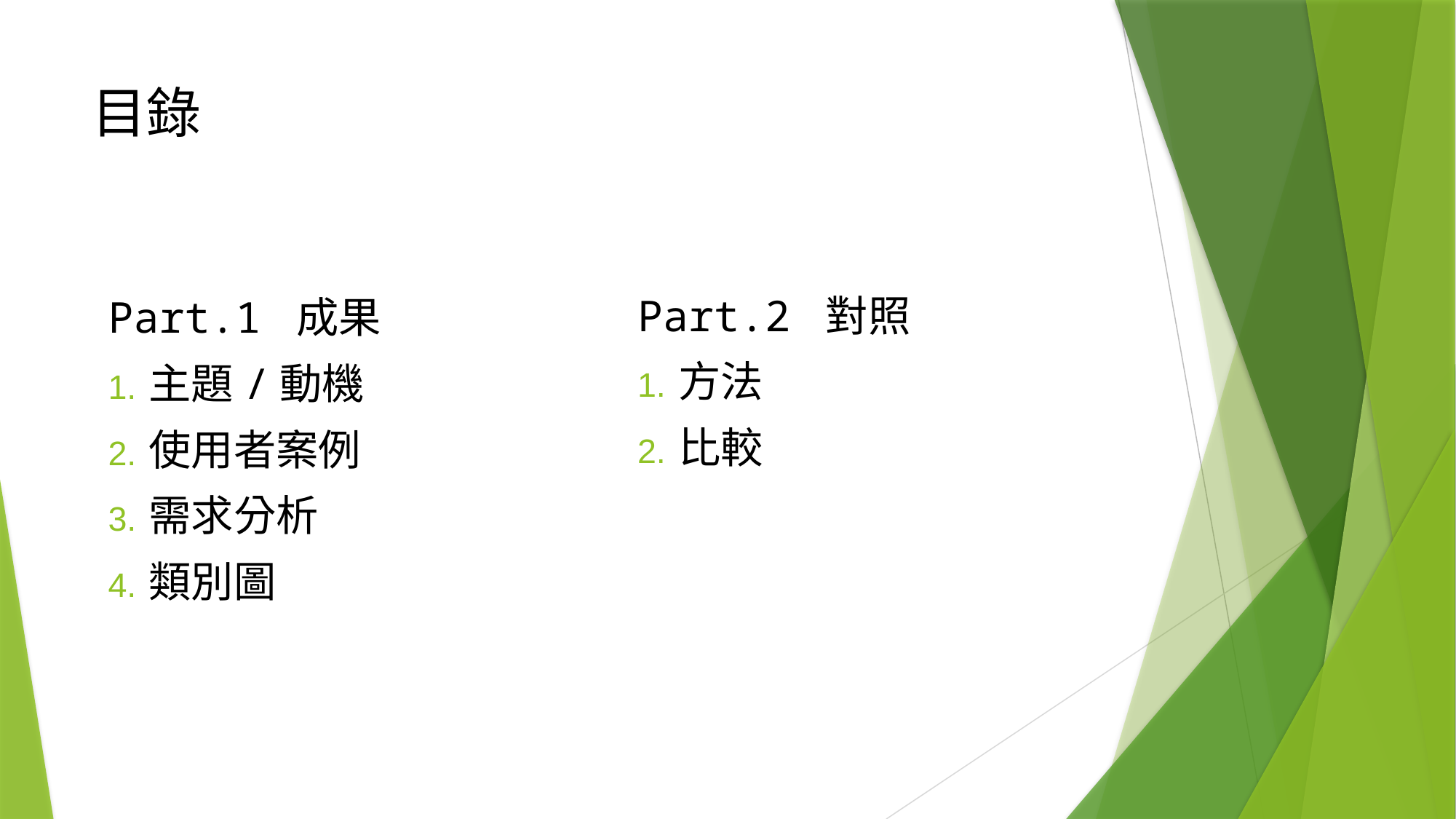

# 目錄
Part.2 對照
方法
比較
Part.1 成果
主題/動機
使用者案例
需求分析
類別圖